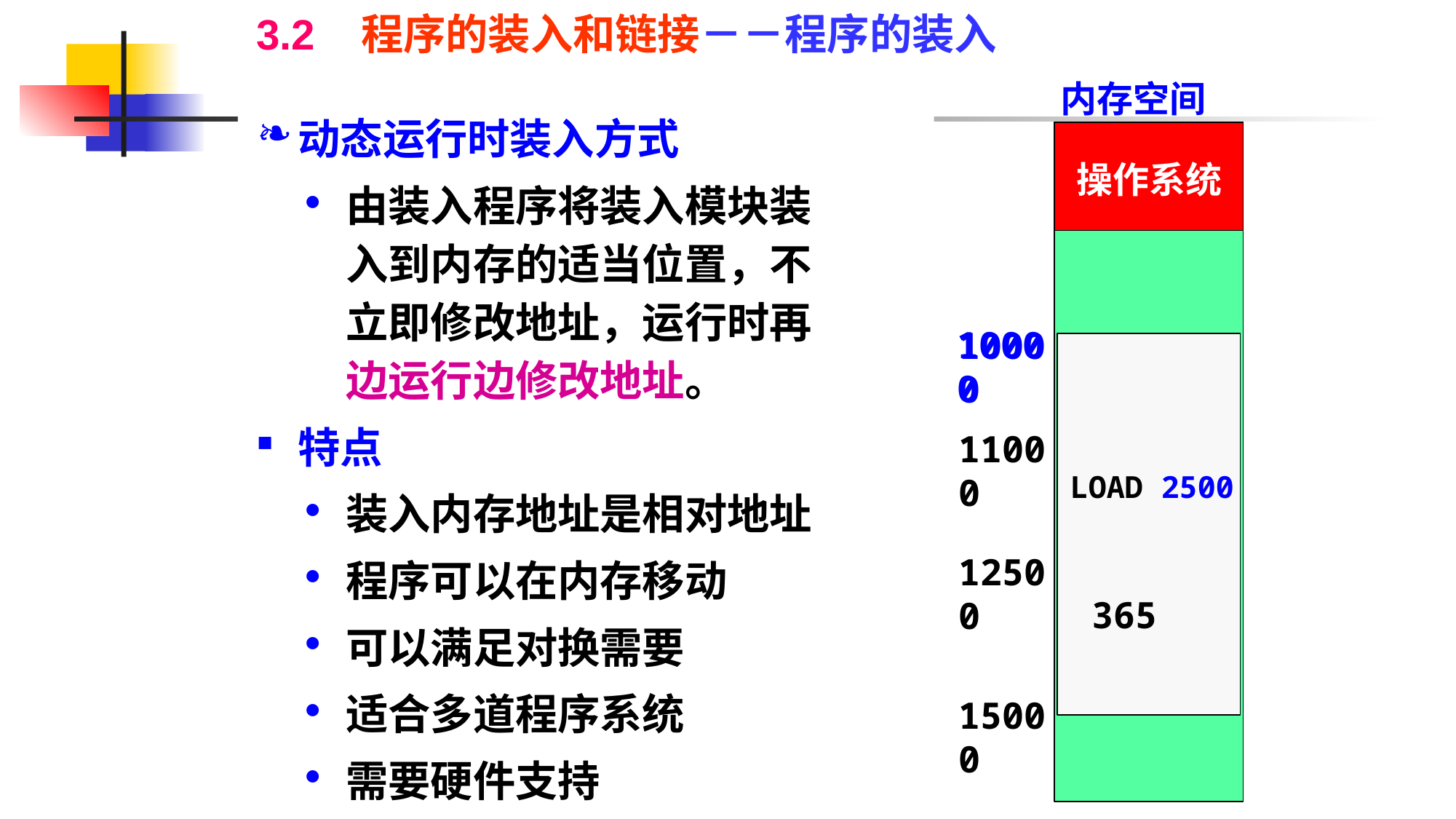

3.2   程序的装入和链接－－程序的装入
内存空间

动态运行时装入方式
由装入程序将装入模块装入到内存的适当位置，不立即修改地址，运行时再边运行边修改地址。
特点
装入内存地址是相对地址
程序可以在内存移动
可以满足对换需要
适合多道程序系统
需要硬件支持
逻辑地址

操作系统
用户空间
0
1000
LOAD 2500
2500
5000
365
|  |
| --- |
|  |
|  |
|  |
|  |
|  |
| --- |
|  |
|  |
|  |
|  |
10000
10000
11000
LOAD 2500
12500
15000
365

装入模块